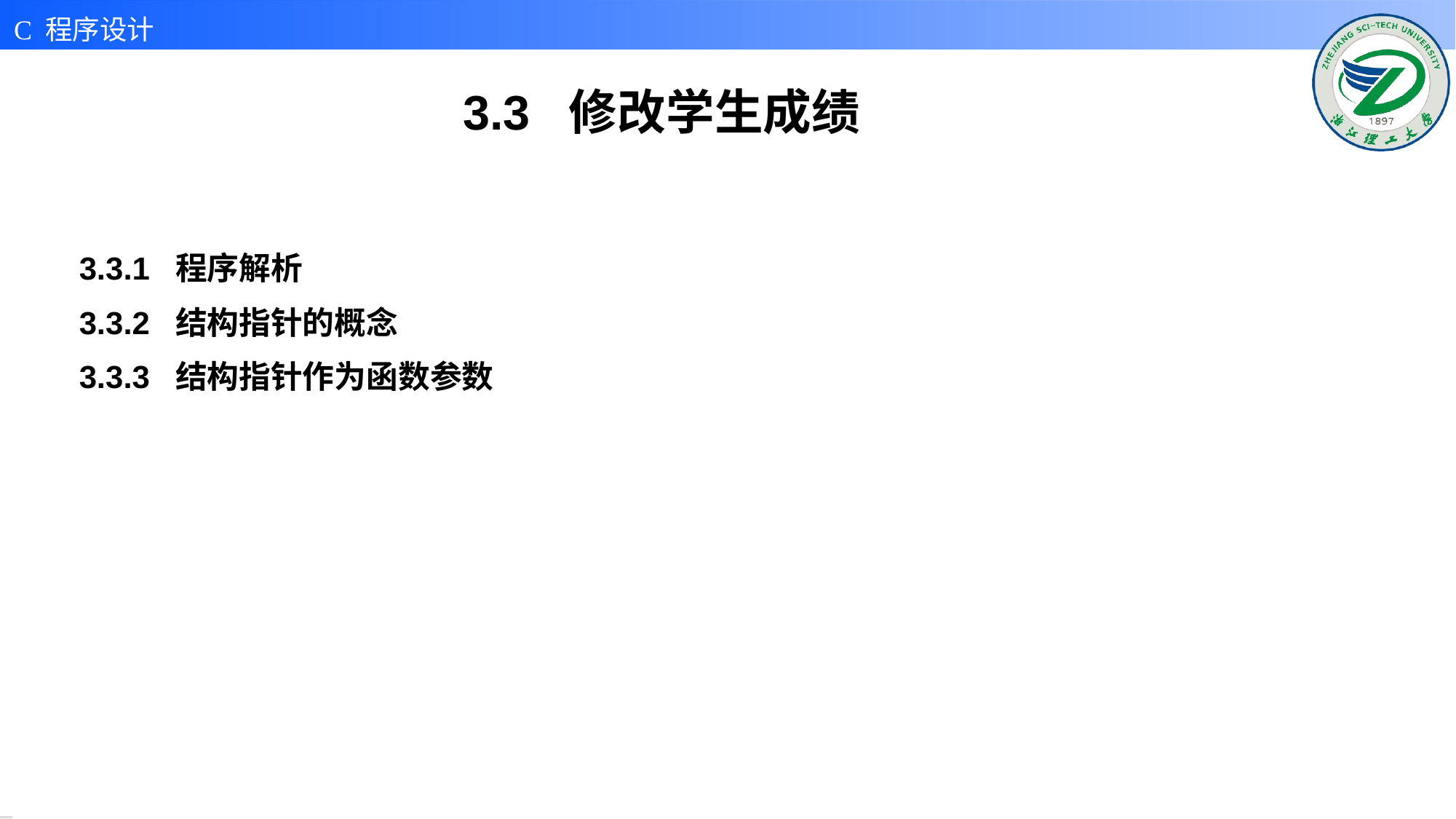

# 3.3  修改学生成绩
3.3.1  程序解析
3.3.2  结构指针的概念
3.3.3  结构指针作为函数参数